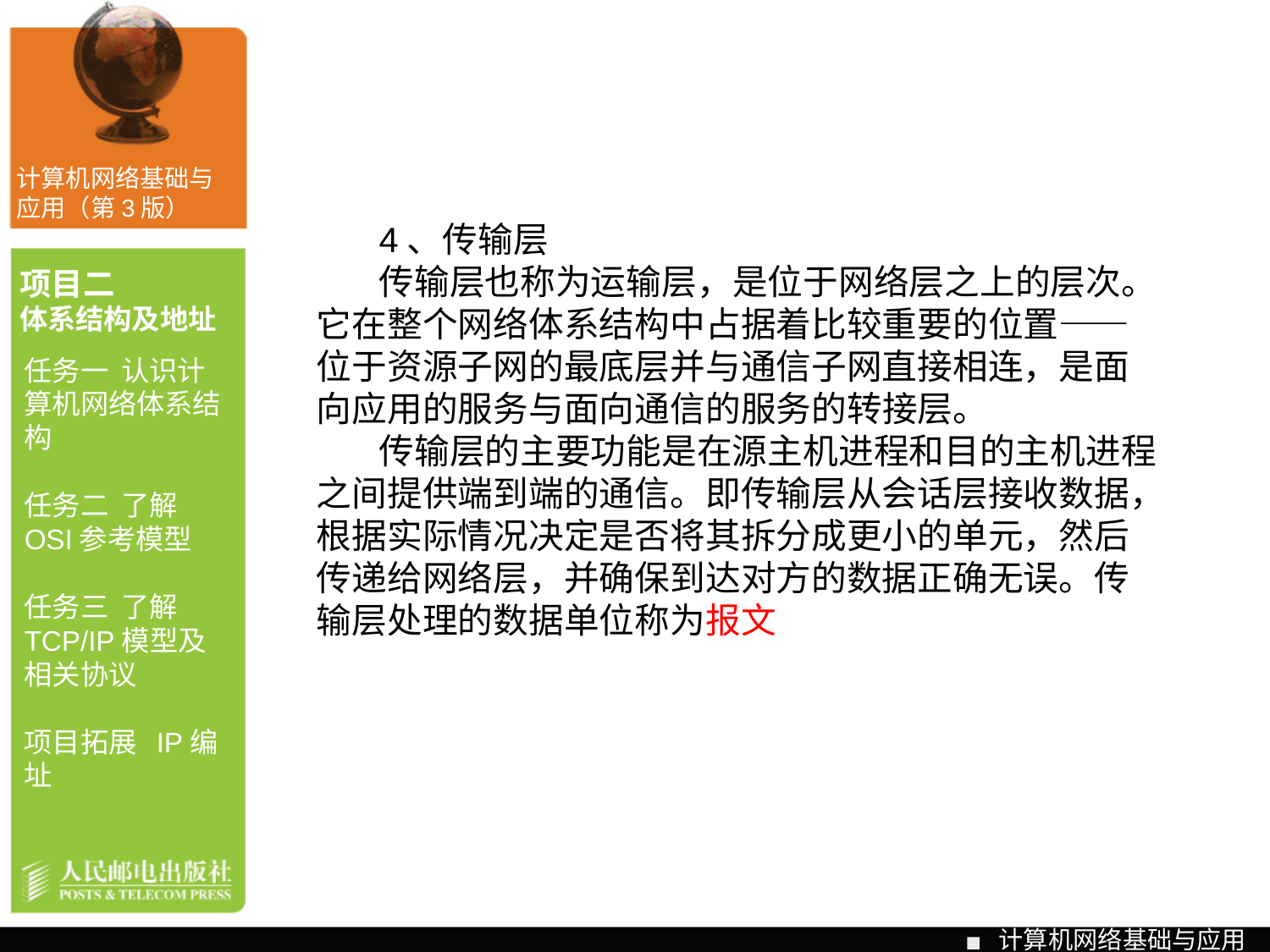

计算机网络基础与应用（第3版）
4、传输层
传输层也称为运输层，是位于网络层之上的层次。它在整个网络体系结构中占据着比较重要的位置——位于资源子网的最底层并与通信子网直接相连，是面向应用的服务与面向通信的服务的转接层。
传输层的主要功能是在源主机进程和目的主机进程之间提供端到端的通信。即传输层从会话层接收数据，根据实际情况决定是否将其拆分成更小的单元，然后传递给网络层，并确保到达对方的数据正确无误。传输层处理的数据单位称为报文
项目二
体系结构及地址
任务一  认识计算机网络体系结构

任务二  了解OSI参考模型

任务三  了解TCP/IP模型及相关协议

项目拓展  IP编址

计算机网络基础与应用